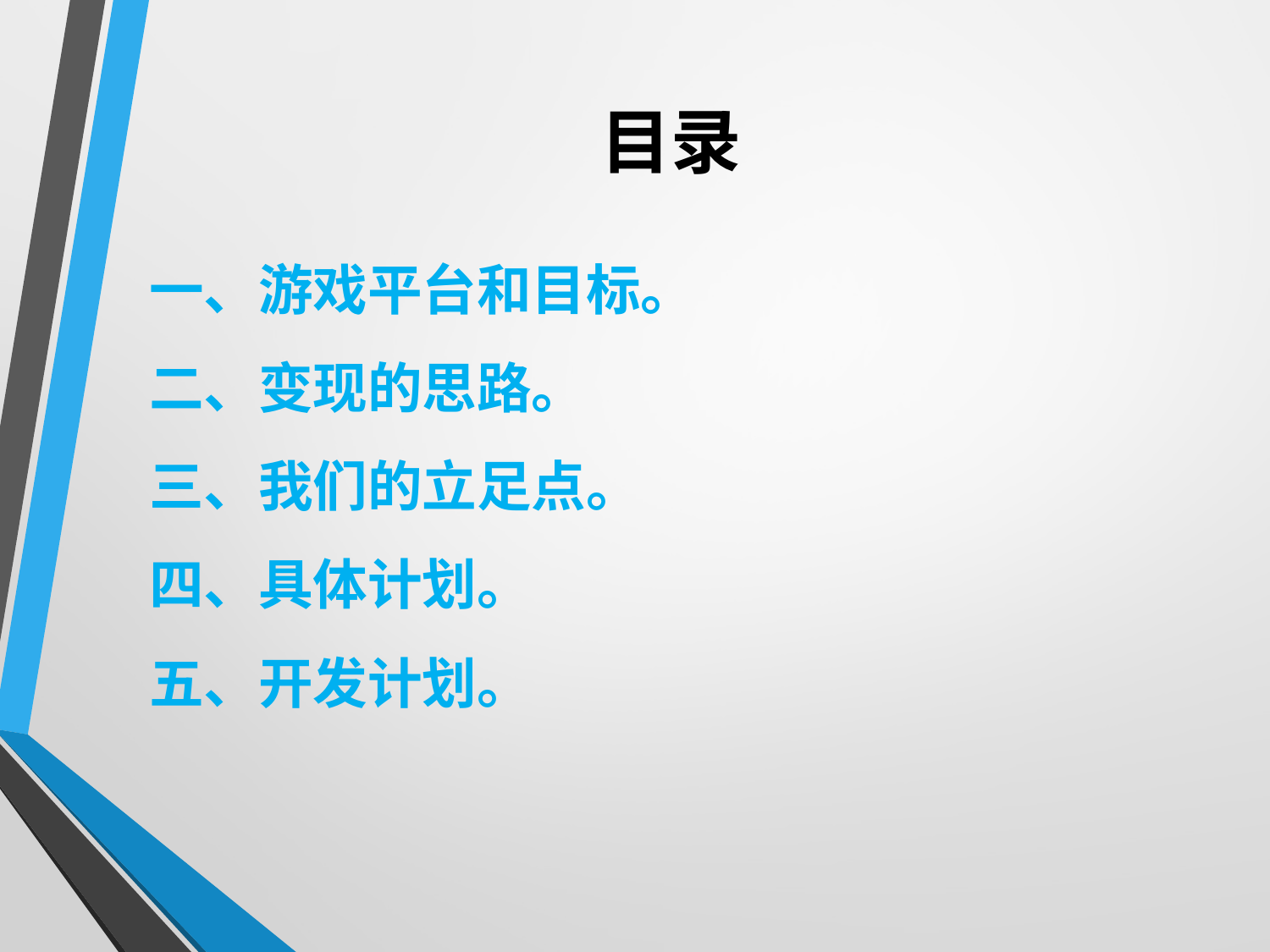

目录
# 一、游戏平台和目标。 二、变现的思路。 三、我们的立足点。 四、具体计划。 五、开发计划。